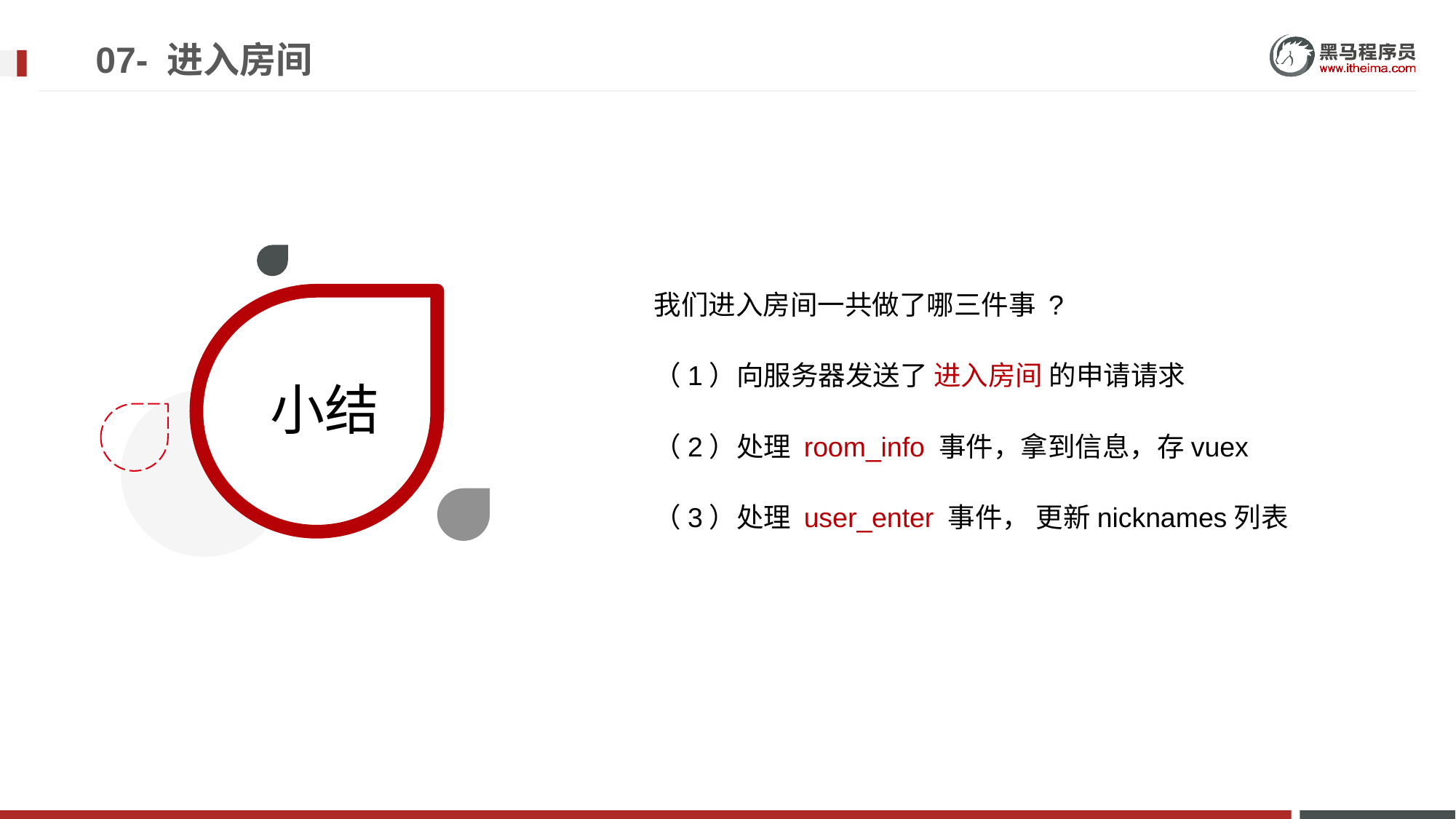

# 07- 进入房间
我们进入房间一共做了哪三件事 ?
（1）向服务器发送了 进入房间 的申请请求
（2）处理 room_info 事件，拿到信息，存vuex
（3）处理 user_enter 事件， 更新nicknames列表